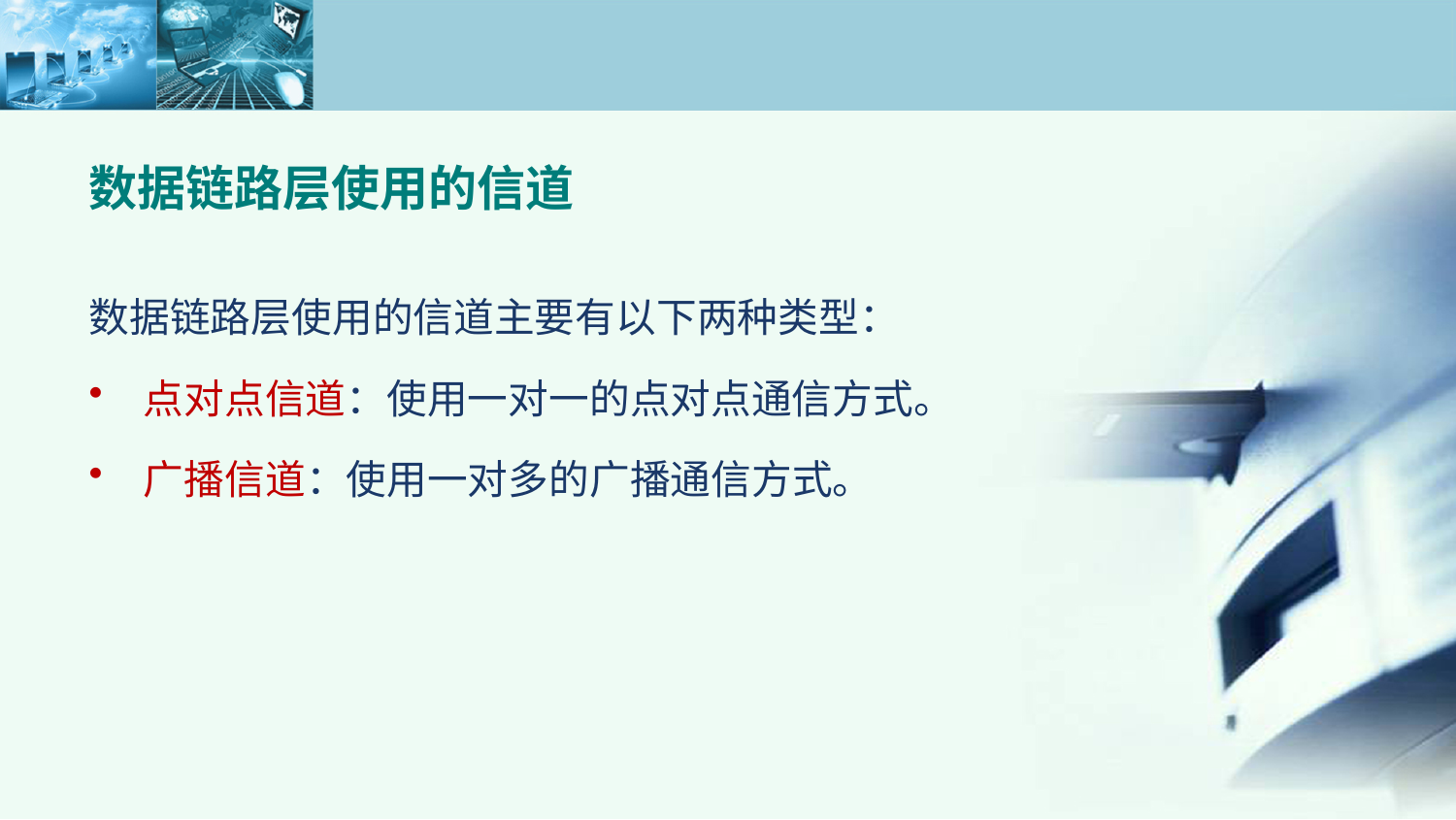

5
# 数据链路层使用的信道
数据链路层使用的信道主要有以下两种类型：
点对点信道：使用一对一的点对点通信方式。
广播信道：使用一对多的广播通信方式。